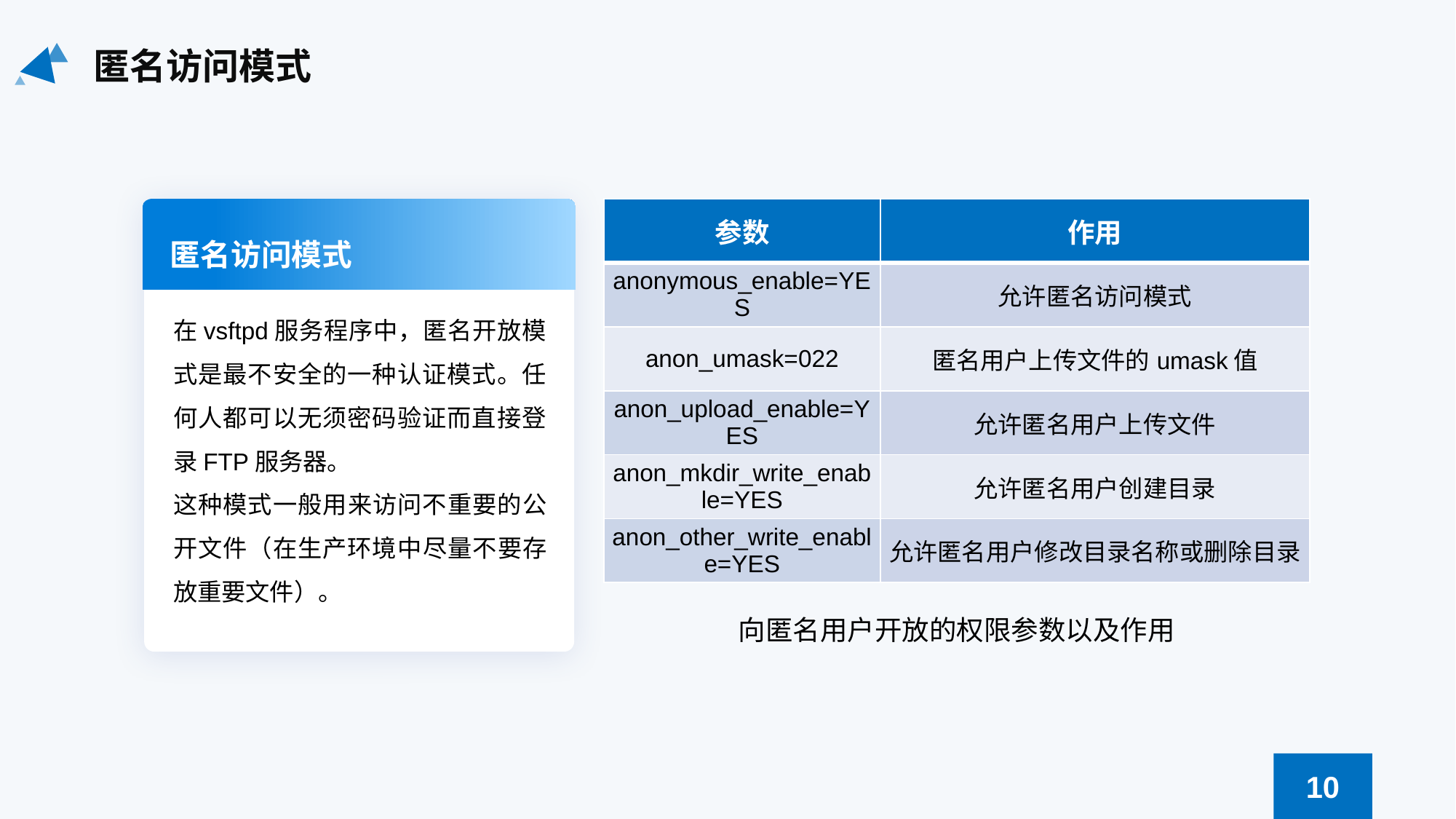

匿名访问模式

| 参数 | 作用 |
| --- | --- |
| anonymous\_enable=YES | 允许匿名访问模式 |
| anon\_umask=022 | 匿名用户上传文件的umask值 |
| anon\_upload\_enable=YES | 允许匿名用户上传文件 |
| anon\_mkdir\_write\_enable=YES | 允许匿名用户创建目录 |
| anon\_other\_write\_enable=YES | 允许匿名用户修改目录名称或删除目录 |

匿名访问模式
在vsftpd服务程序中，匿名开放模式是最不安全的一种认证模式。任何人都可以无须密码验证而直接登录FTP服务器。
这种模式一般用来访问不重要的公开文件（在生产环境中尽量不要存放重要文件）。
向匿名用户开放的权限参数以及作用

10